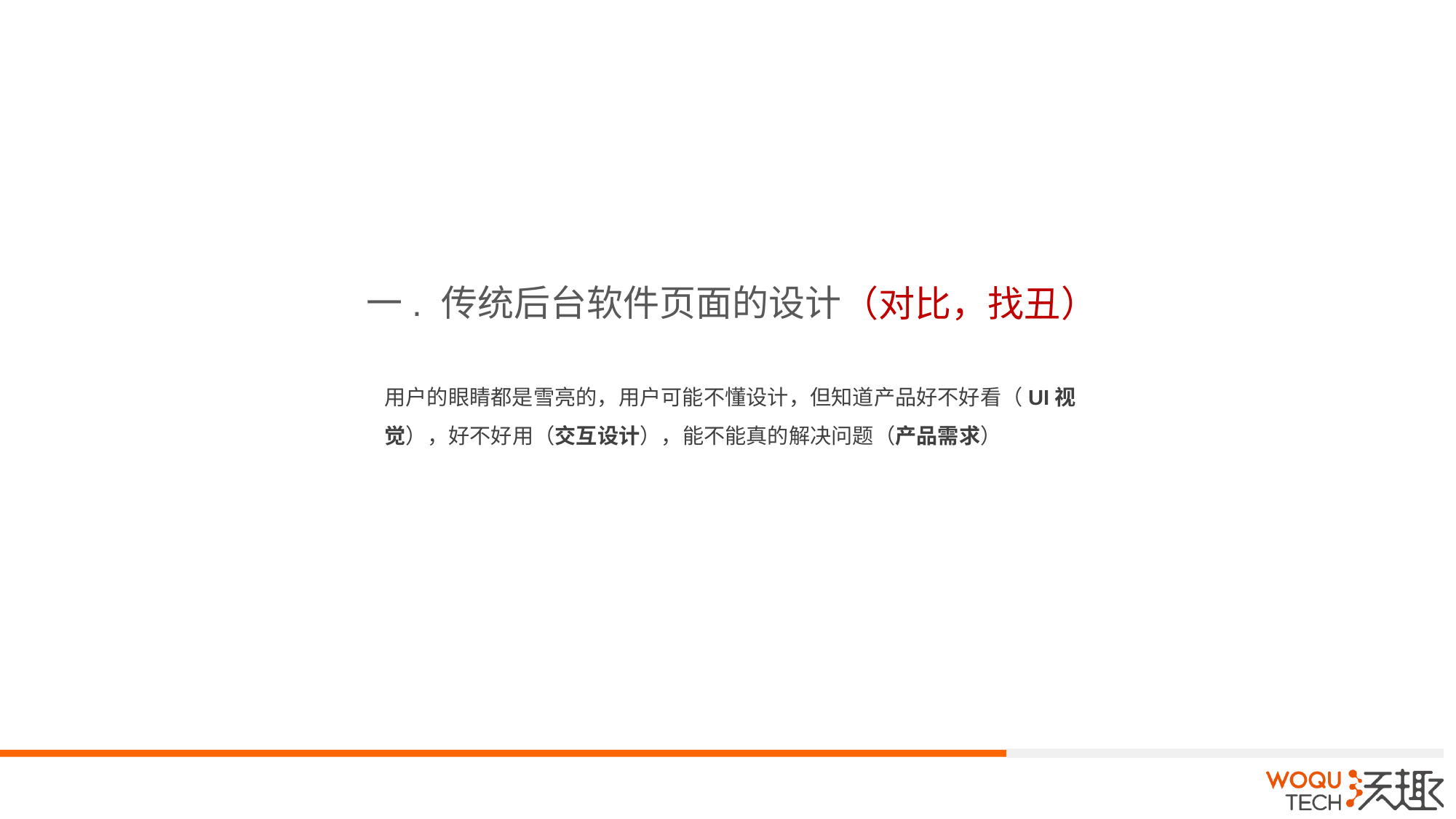

一. 传统后台软件页面的设计
（对比，找丑）

用户的眼睛都是雪亮的，用户可能不懂设计，但知道产品好不好看（UI视觉），好不好用（交互设计），能不能真的解决问题（产品需求）